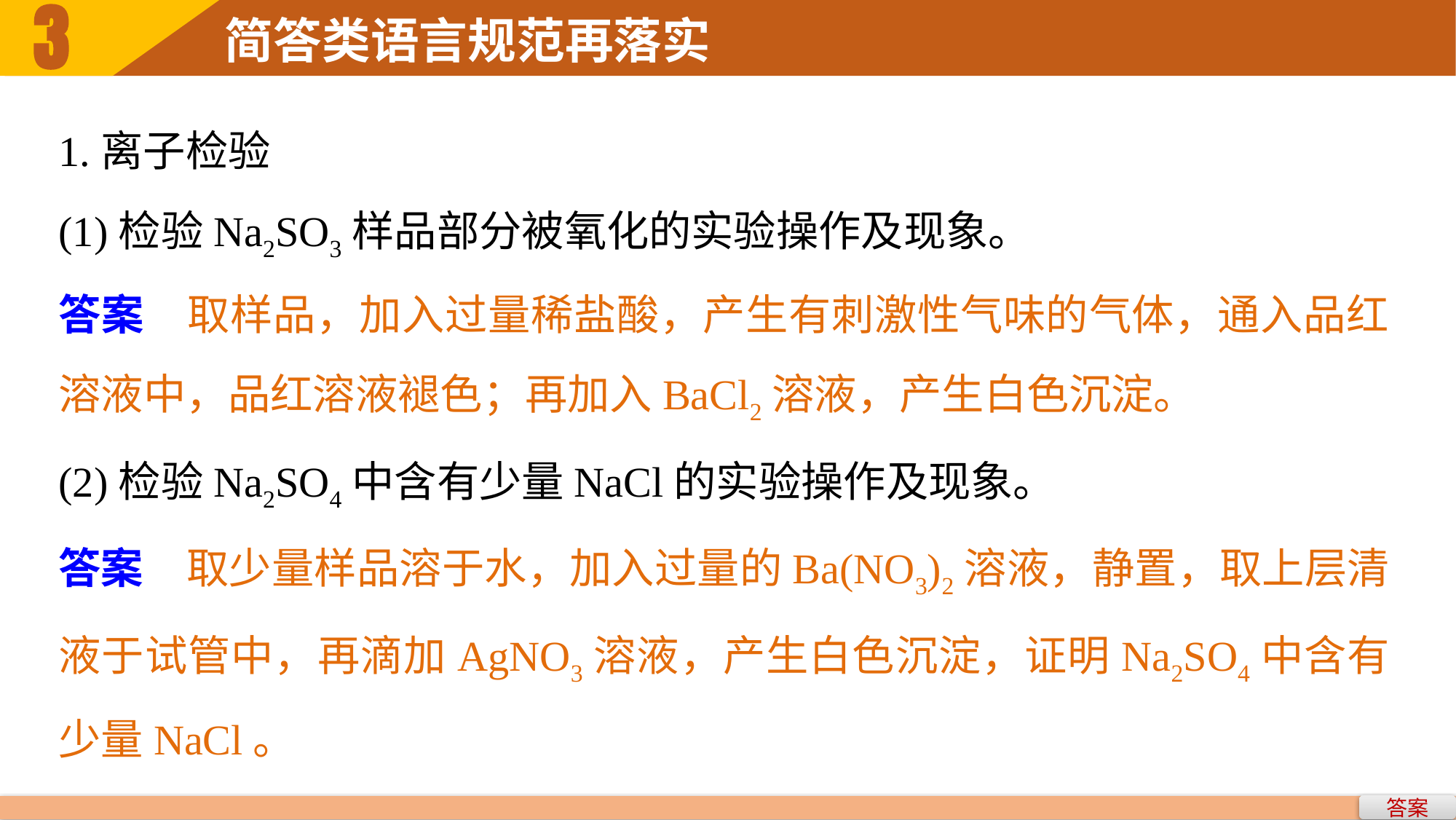

1.离子检验
(1)检验Na2SO3样品部分被氧化的实验操作及现象。
答案　取样品，加入过量稀盐酸，产生有刺激性气味的气体，通入品红溶液中，品红溶液褪色；再加入BaCl2溶液，产生白色沉淀。
(2)检验Na2SO4中含有少量NaCl的实验操作及现象。
答案　取少量样品溶于水，加入过量的Ba(NO3)2溶液，静置，取上层清液于试管中，再滴加AgNO3溶液，产生白色沉淀，证明Na2SO4中含有少量NaCl。
答案